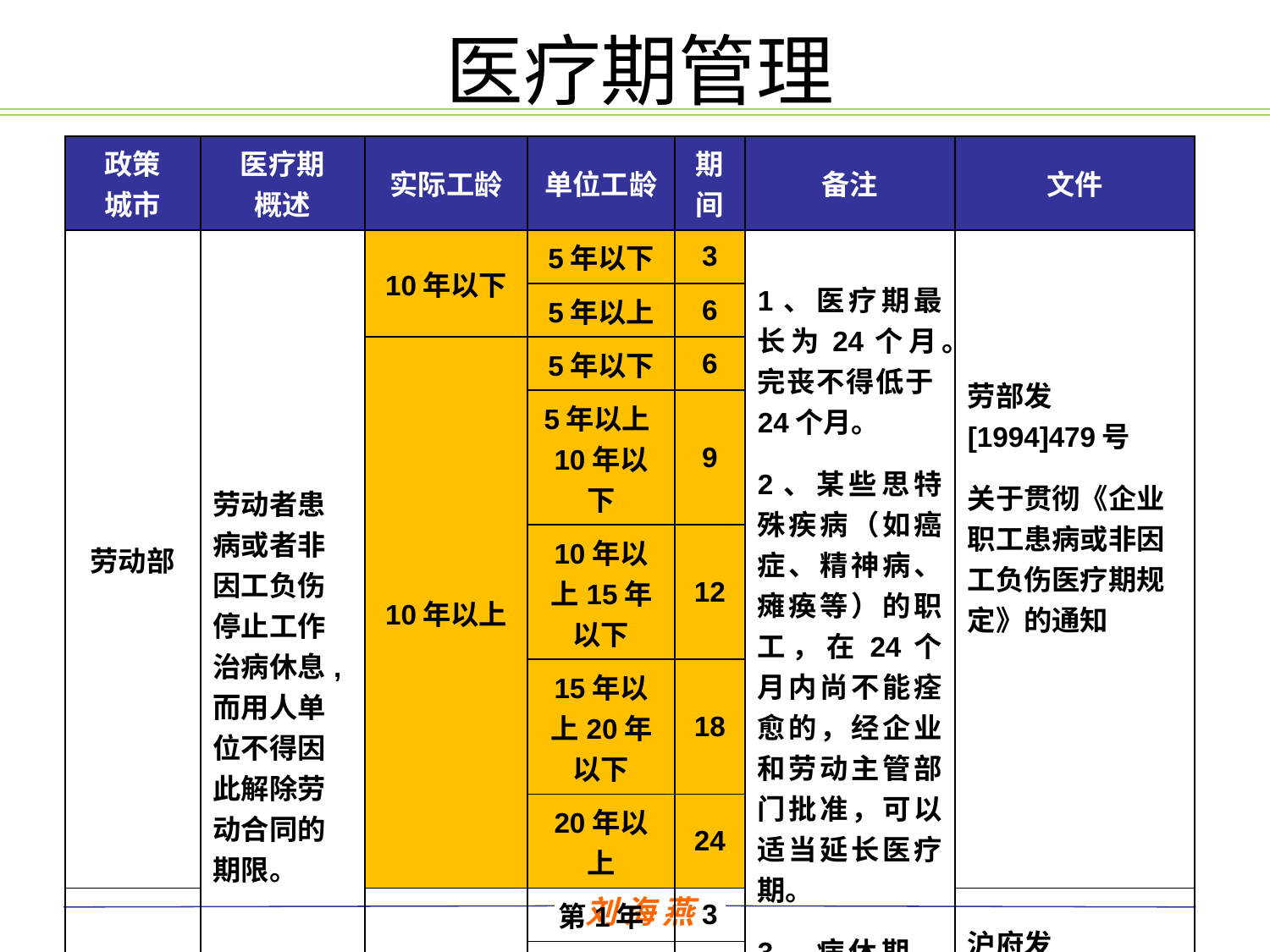

# 医疗期管理
| 政策 城市 | 医疗期 概述 | 实际工龄 | 单位工龄 | 期间 | 备注 | 文件 |
| --- | --- | --- | --- | --- | --- | --- |
| 劳动部 | 劳动者患病或者非因工负伤停止工作治病休息,而用人单位不得因此解除劳动合同的期限。 | 10年以下 | 5年以下 | 3 | 1、医疗期最长为24个月。完丧不得低于24个月。 2、某些思特殊疾病（如癌症、精神病、瘫痪等）的职工，在24个月内尚不能痊愈的，经企业和劳动主管部门批准，可以适当延长医疗期。 3、病休期，公休、假日和法定节日包括在内。 | 劳部发[1994]479号 关于贯彻《企业职工患病或非因工负伤医疗期规定》的通知 |
|  |  |  | 5年以上 | 6 |  |  |
|  |  | 10年以上 | 5年以下 | 6 |  |  |
|  |  |  | 5年以上10年以下 | 9 |  |  |
|  |  |  | 10年以上15年以下 | 12 |  |  |
|  |  |  | 15年以上20年以下 | 18 |  |  |
|  |  |  | 20年以上 | 24 |  |  |
| 上海 |  | / | 第1年 | 3 |  | 沪府发【2002】16号 沪劳保关发【2002】28号 |
|  |  |  | 第2年 | 4 |  |  |
|  |  |  | 第3年 | 5 |  |  |
|  |  |  | 第4年 | … |  |  |